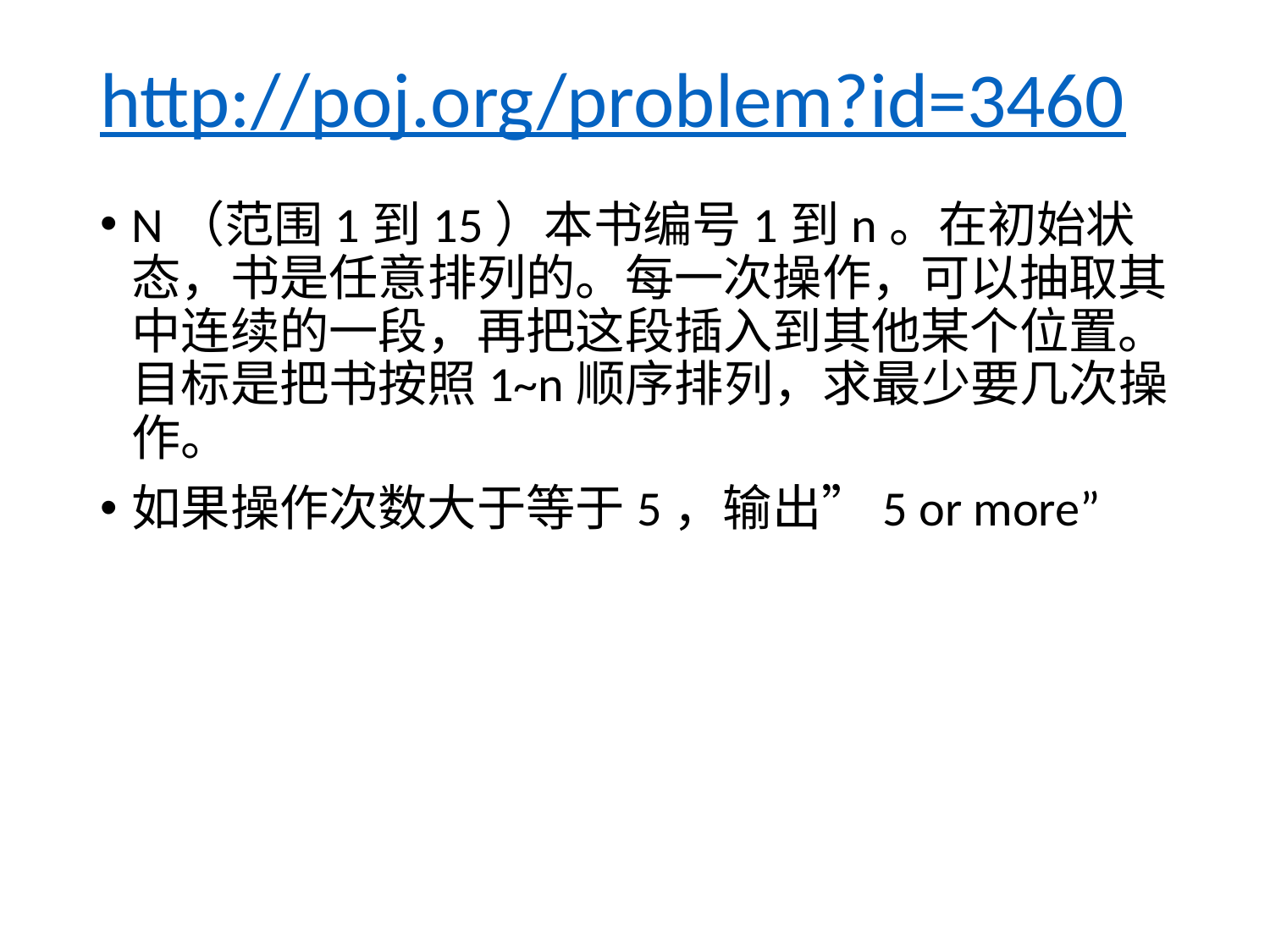

# http://poj.org/problem?id=3460
N（范围1到15）本书编号1到n。在初始状态，书是任意排列的。每一次操作，可以抽取其中连续的一段，再把这段插入到其他某个位置。目标是把书按照1~n顺序排列，求最少要几次操作。
如果操作次数大于等于5，输出”5 or more”